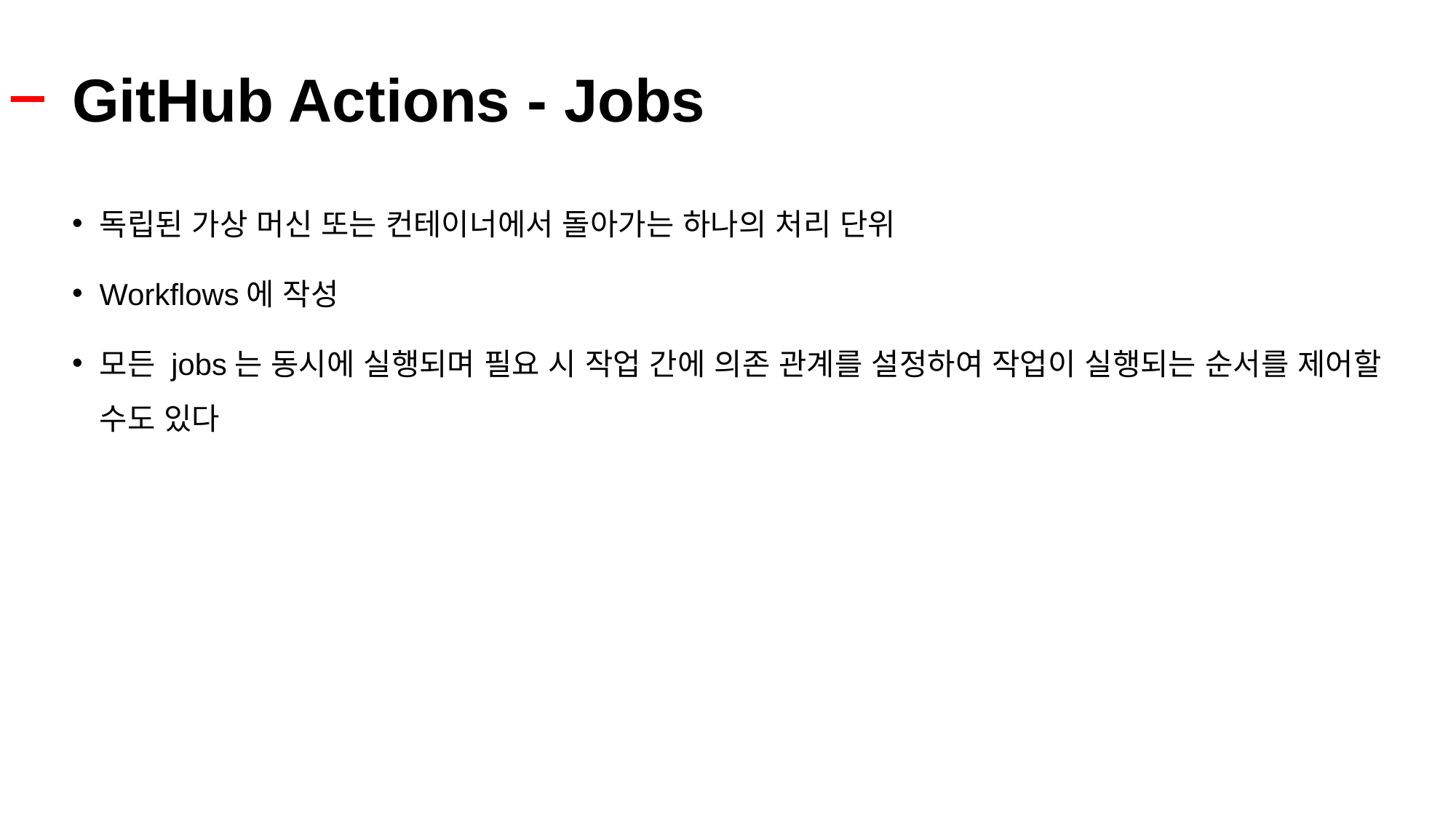

# GitHub Actions - Jobs

독립된 가상 머신 또는 컨테이너에서 돌아가는 하나의 처리 단위
Workflows에 작성
모든 jobs는 동시에 실행되며 필요 시 작업 간에 의존 관계를 설정하여 작업이 실행되는 순서를 제어할 수도 있다